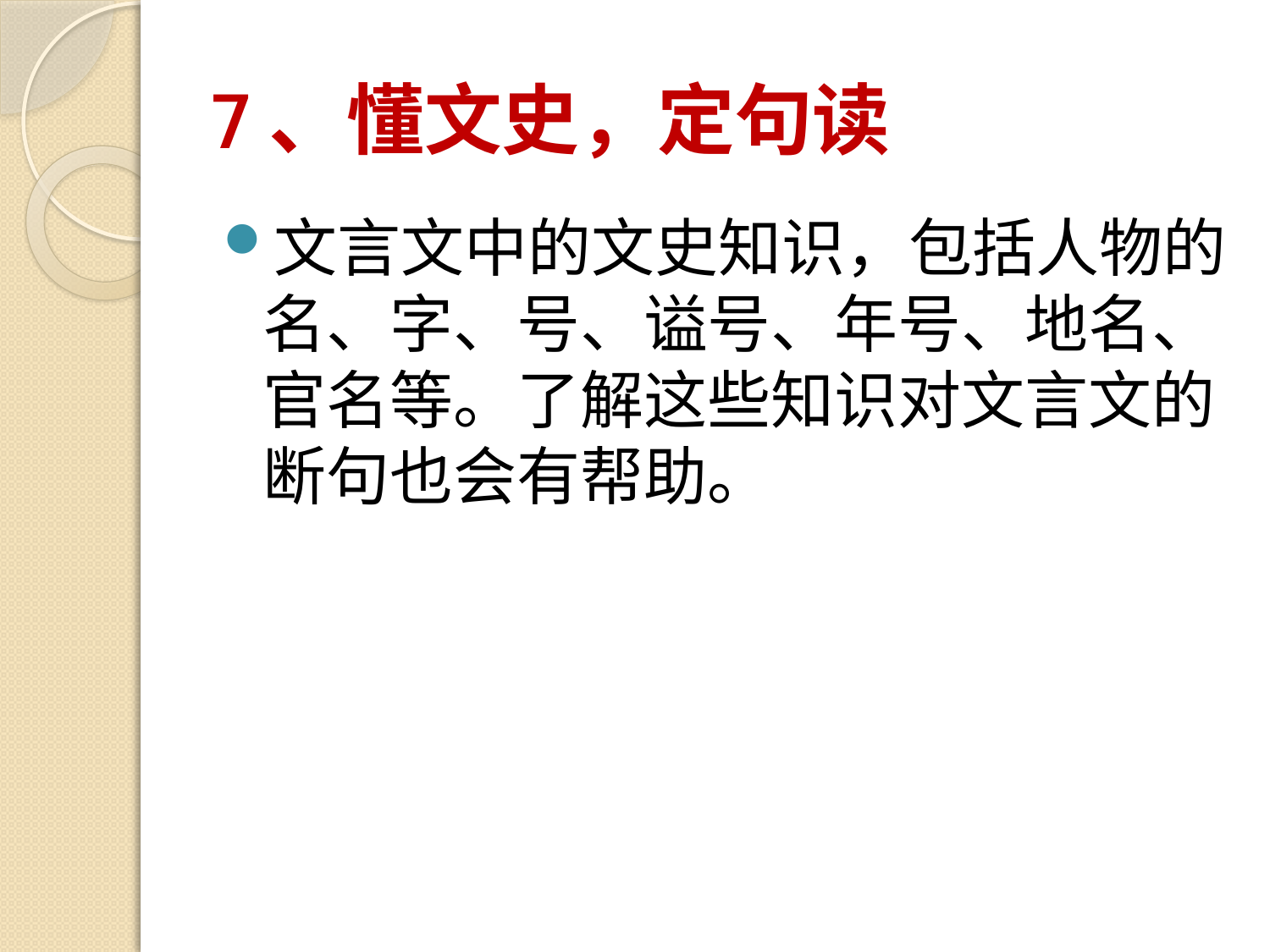

# 7、懂文史，定句读
文言文中的文史知识，包括人物的名、字、号、谥号、年号、地名、官名等。了解这些知识对文言文的断句也会有帮助。